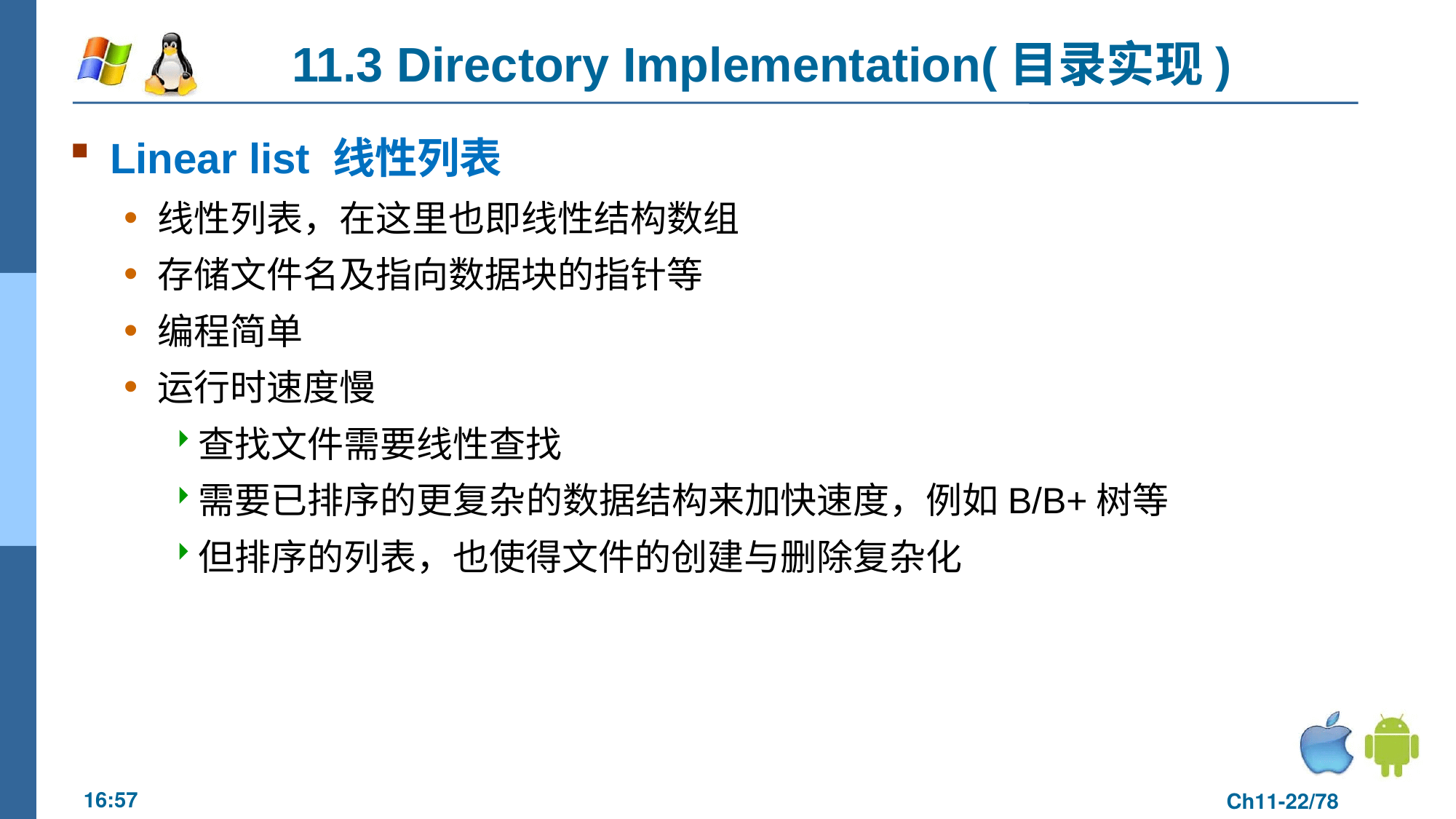

# 11.3 Directory Implementation(目录实现)
Linear list 线性列表
线性列表，在这里也即线性结构数组
存储文件名及指向数据块的指针等
编程简单
运行时速度慢
查找文件需要线性查找
需要已排序的更复杂的数据结构来加快速度，例如B/B+树等
但排序的列表，也使得文件的创建与删除复杂化